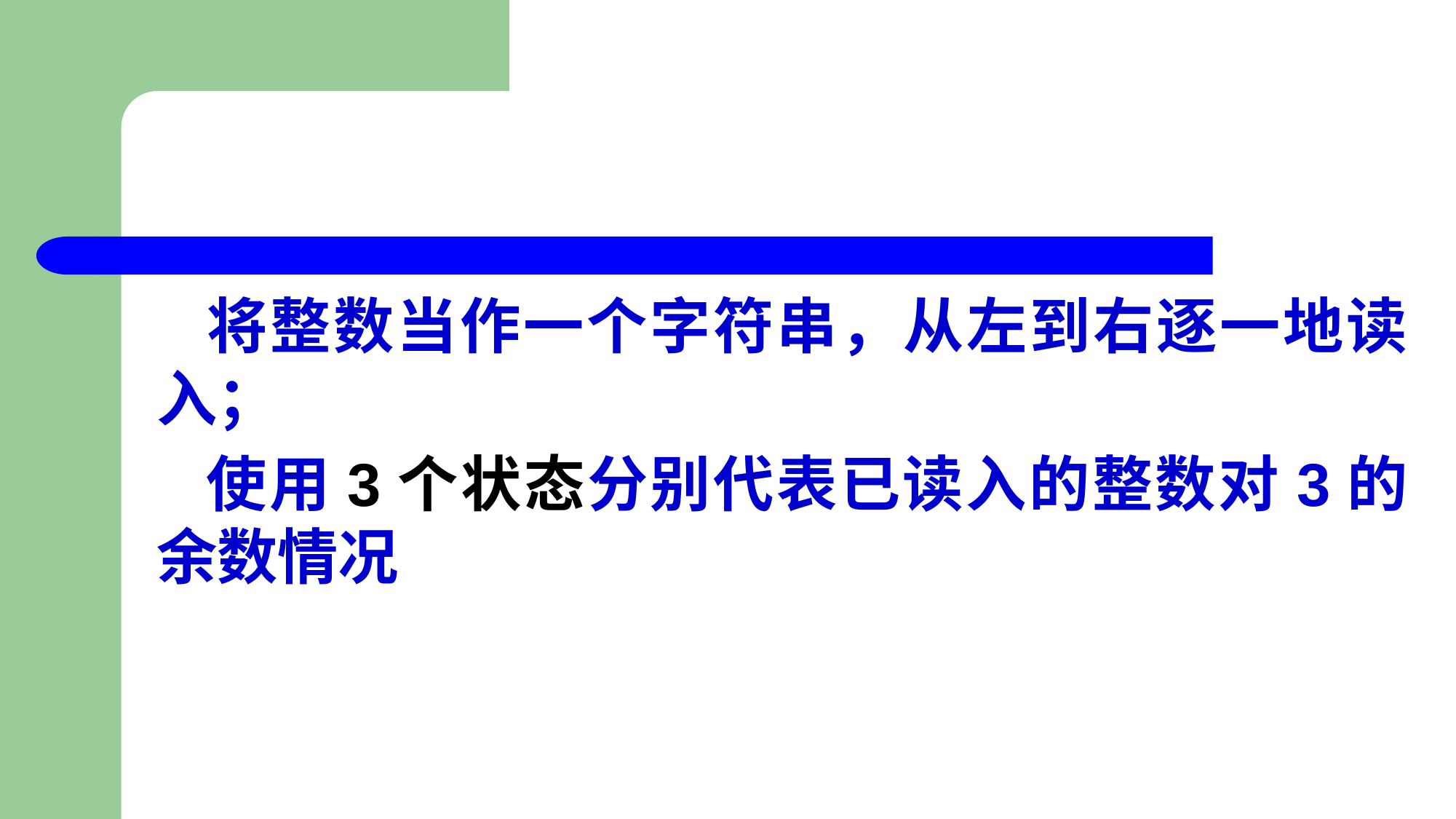

#
  将整数当作一个字符串，从左到右逐一地读入；
  使用3个状态分别代表已读入的整数对3的余数情况